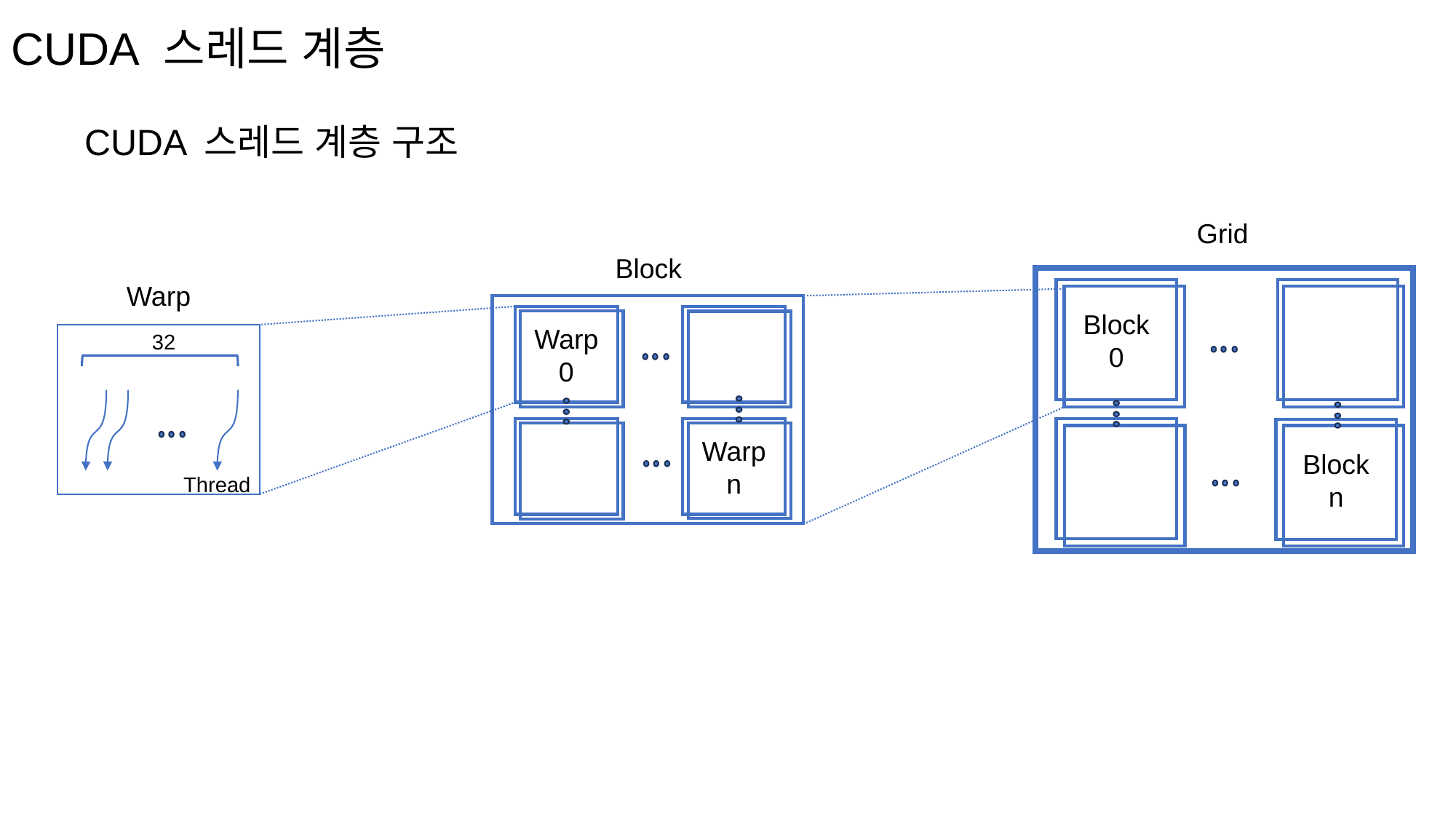

# CUDA 스레드 계층
CUDA 스레드 계층 구조
Grid
Block

Warp

Block
0

Warp
0

32

Warp
n

Block
n

Thread